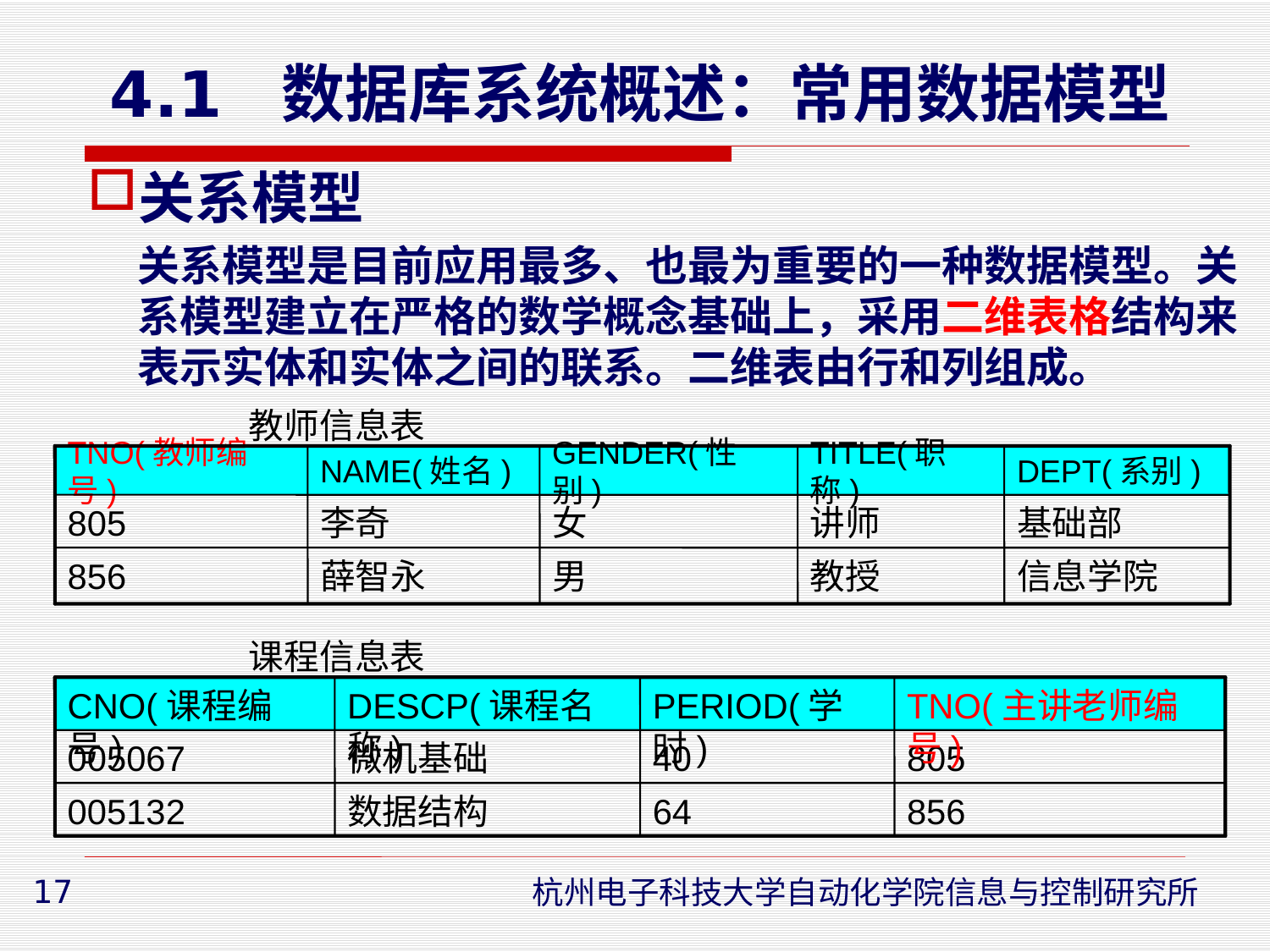

# 4.1  数据库系统概述：常用数据模型
关系模型
关系模型是目前应用最多、也最为重要的一种数据模型。关系模型建立在严格的数学概念基础上，采用二维表格结构来表示实体和实体之间的联系。二维表由行和列组成。
教师信息表
TNO(教师编号)

NAME(姓名)

GENDER(性别)

TITLE(职称)

DEPT(系别)

805

李奇
女
讲师
基础部
856

薛智永
男
教授
信息学院

课程信息表
CNO(课程编号)

DESCP(课程名称)

PERIOD(学时)

TNO(主讲老师编号)

005067

微机基础
40
805
005132

数据结构
64
856